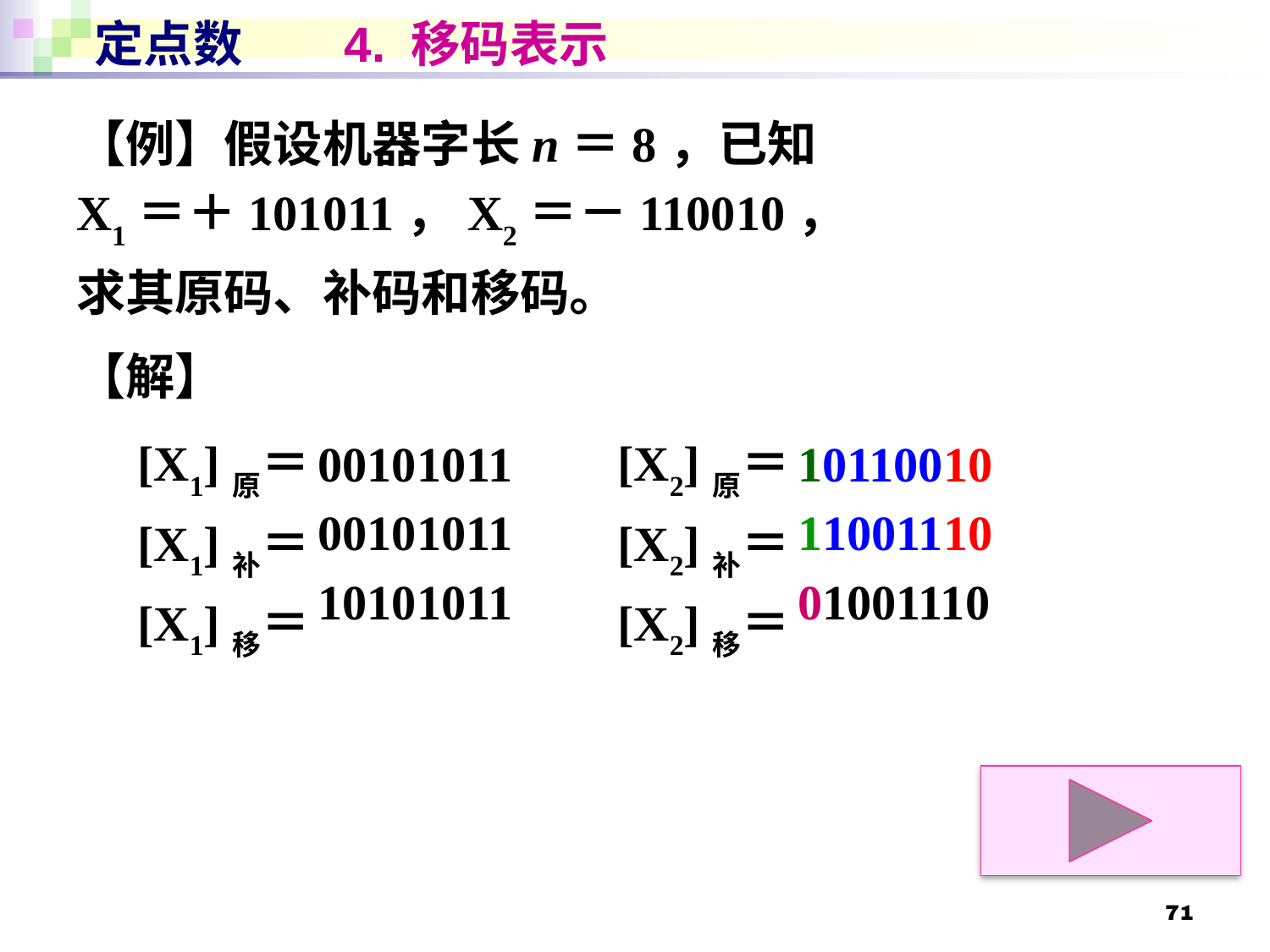

# 定点数        4. 移码表示
【例】假设机器字长n＝8，已知
X1＝＋101011，X2＝－110010，
求其原码、补码和移码。
【解】
[X1]原＝00101011
[X1]补＝00101011
[X1]移＝10101011
00101011
00101011
10101011
[X2]原＝10110010
[X2]补＝11001110
[X2]移＝01001110
10110010
11001110
01001110

71